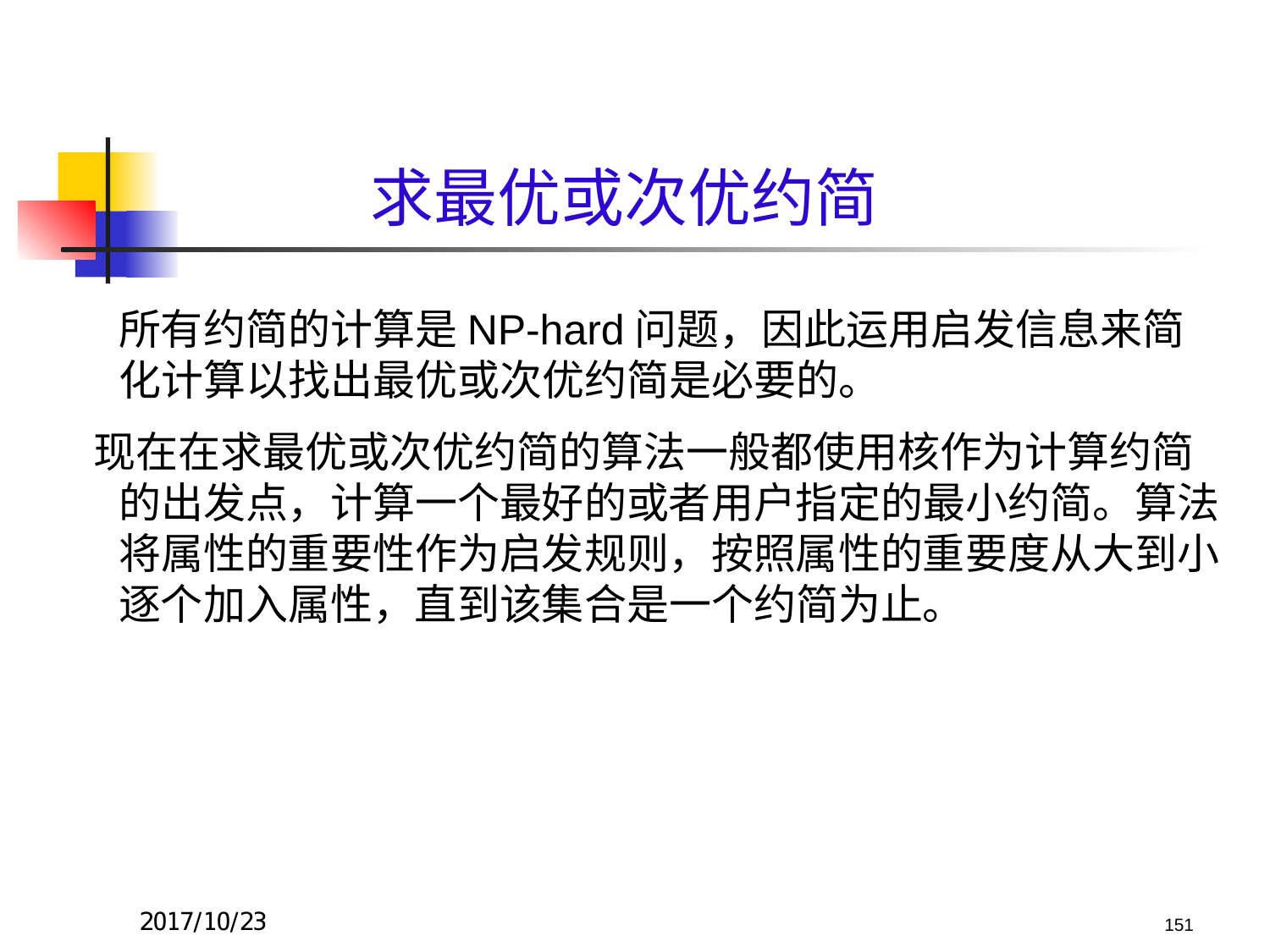

# 求最优或次优约简
	所有约简的计算是NP-hard问题，因此运用启发信息来简化计算以找出最优或次优约简是必要的。
   现在在求最优或次优约简的算法一般都使用核作为计算约简的出发点，计算一个最好的或者用户指定的最小约简。算法将属性的重要性作为启发规则，按照属性的重要度从大到小逐个加入属性，直到该集合是一个约简为止。

2017/10/23
151